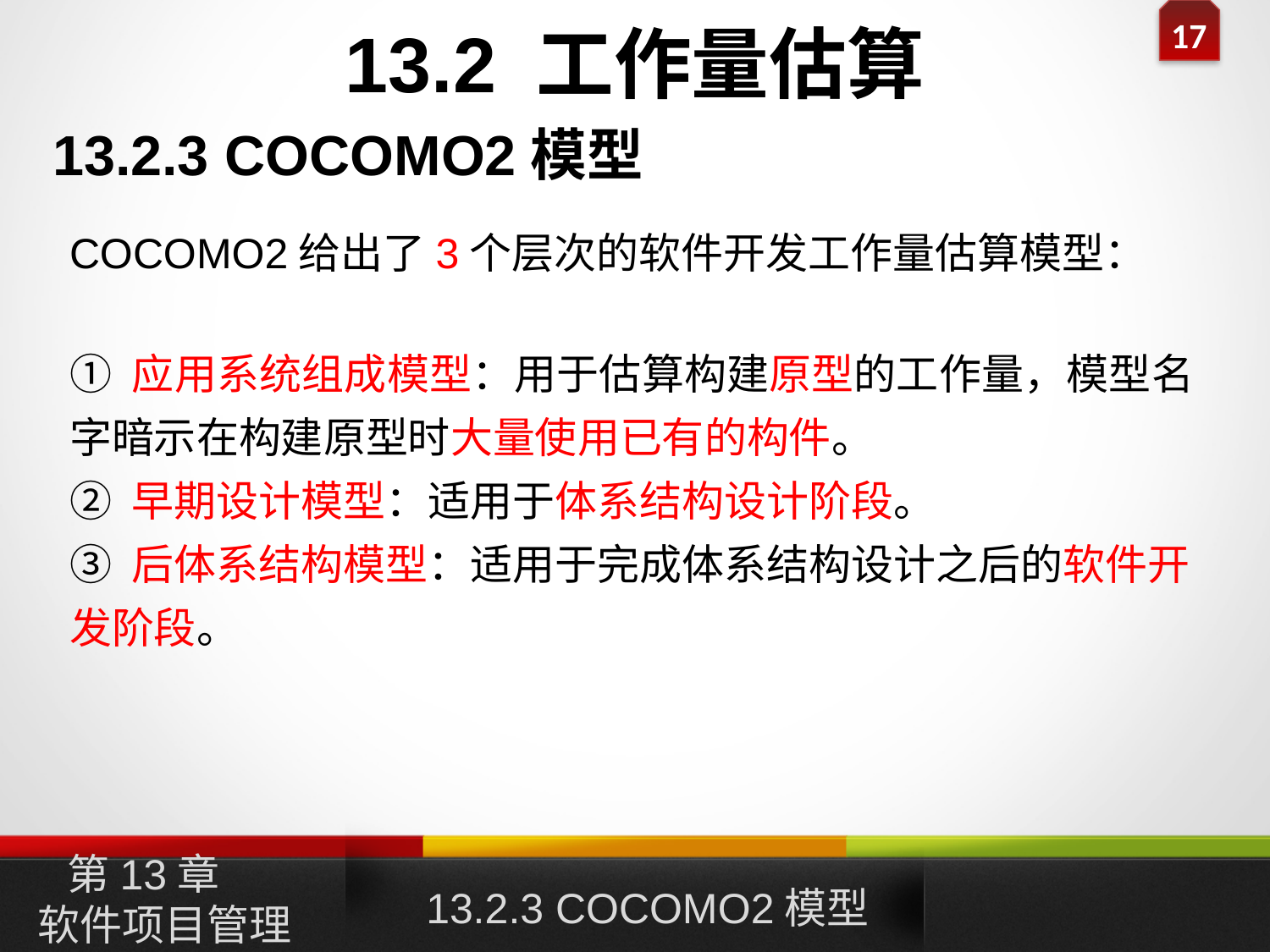

# 13.2 工作量估算
13.2.3 COCOMO2模型
COCOMO2给出了3个层次的软件开发工作量估算模型：
① 应用系统组成模型：用于估算构建原型的工作量，模型名字暗示在构建原型时大量使用已有的构件。
② 早期设计模型：适用于体系结构设计阶段。
③ 后体系结构模型：适用于完成体系结构设计之后的软件开发阶段。
第13章
软件项目管理
13.2.3 COCOMO2模型